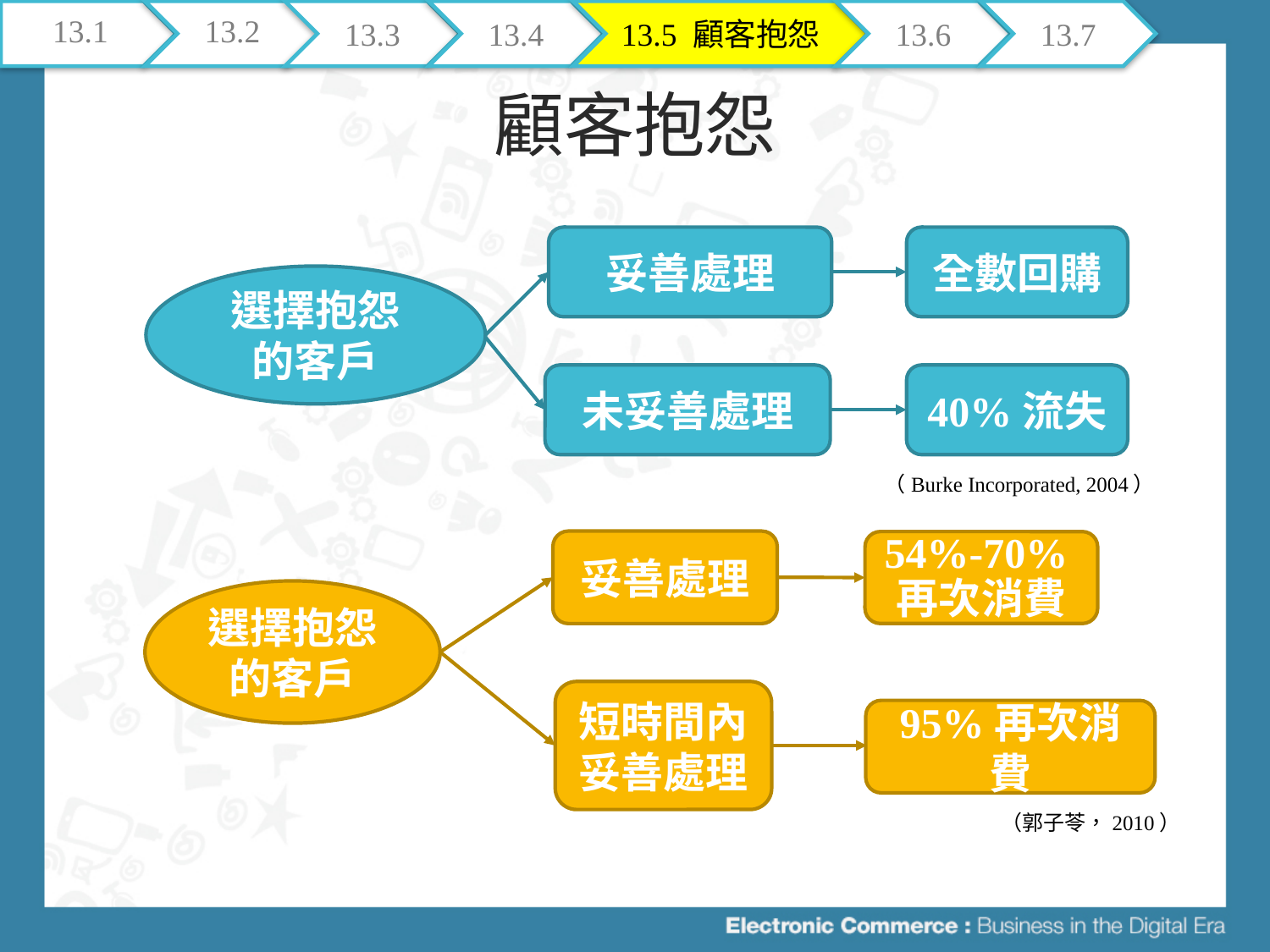

13.1
13.2
13.3
13.4
13.5 顧客抱怨
13.6
13.7
# 顧客抱怨
妥善處理
全數回購
未妥善處理
40%流失
（Burke Incorporated, 2004）
選擇抱怨
的客戶
妥善處理
54%-70%再次消費
短時間內
妥善處理
（郭子苓，2010）
選擇抱怨
的客戶
95%再次消費